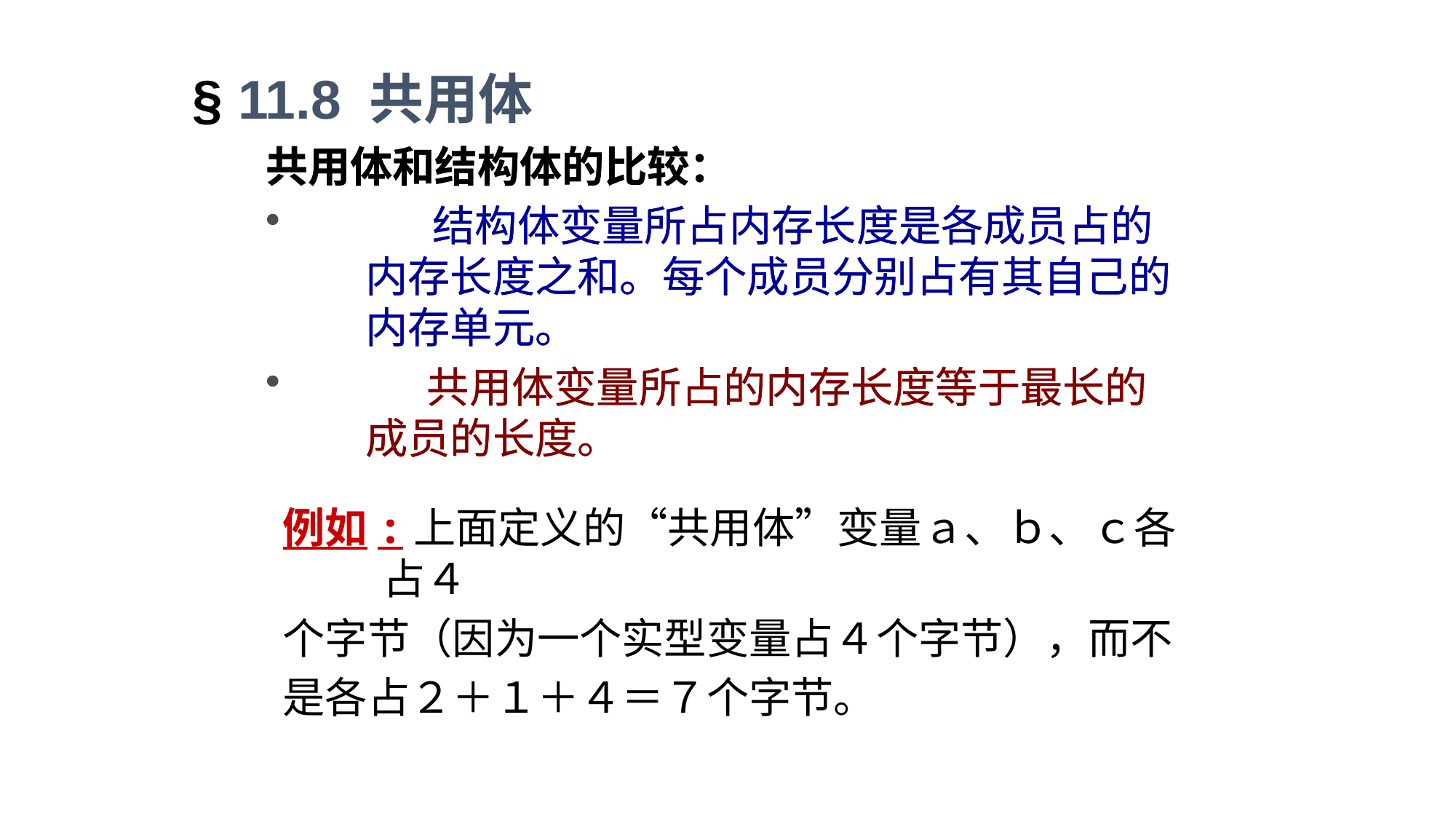

§ 11.8 共用体
共用体和结构体的比较：
      结构体变量所占内存长度是各成员占的内存长度之和。每个成员分别占有其自己的内存单元。
　  共用体变量所占的内存长度等于最长的成员的长度。

共用体和结构体的比较：
      结构体变量所占内存长度是各成员占的内存长度之和。每个成员分别占有其自己的内存单元。
　  共用体变量所占的内存长度等于最长的成员的长度。

例如:上面定义的“共用体”变量ａ、ｂ、ｃ各占４
个字节（因为一个实型变量占４个字节），而不
是各占２＋１＋４＝７个字节。